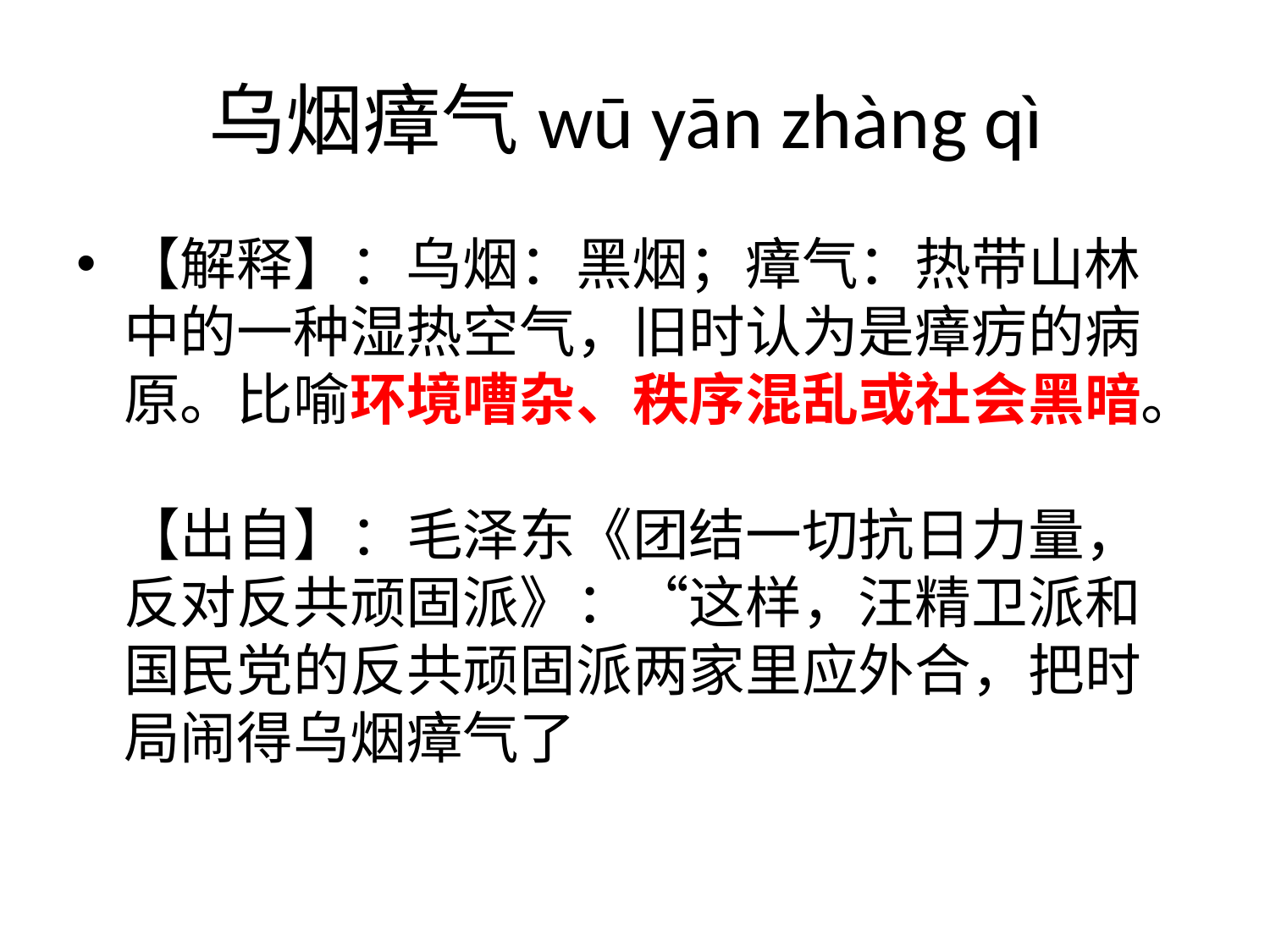

# 乌烟瘴气wū yān zhàng qì
【解释】：乌烟：黑烟；瘴气：热带山林中的一种湿热空气，旧时认为是瘴疠的病原。比喻环境嘈杂、秩序混乱或社会黑暗。
【出自】：毛泽东《团结一切抗日力量，反对反共顽固派》：“这样，汪精卫派和国民党的反共顽固派两家里应外合，把时局闹得乌烟瘴气了